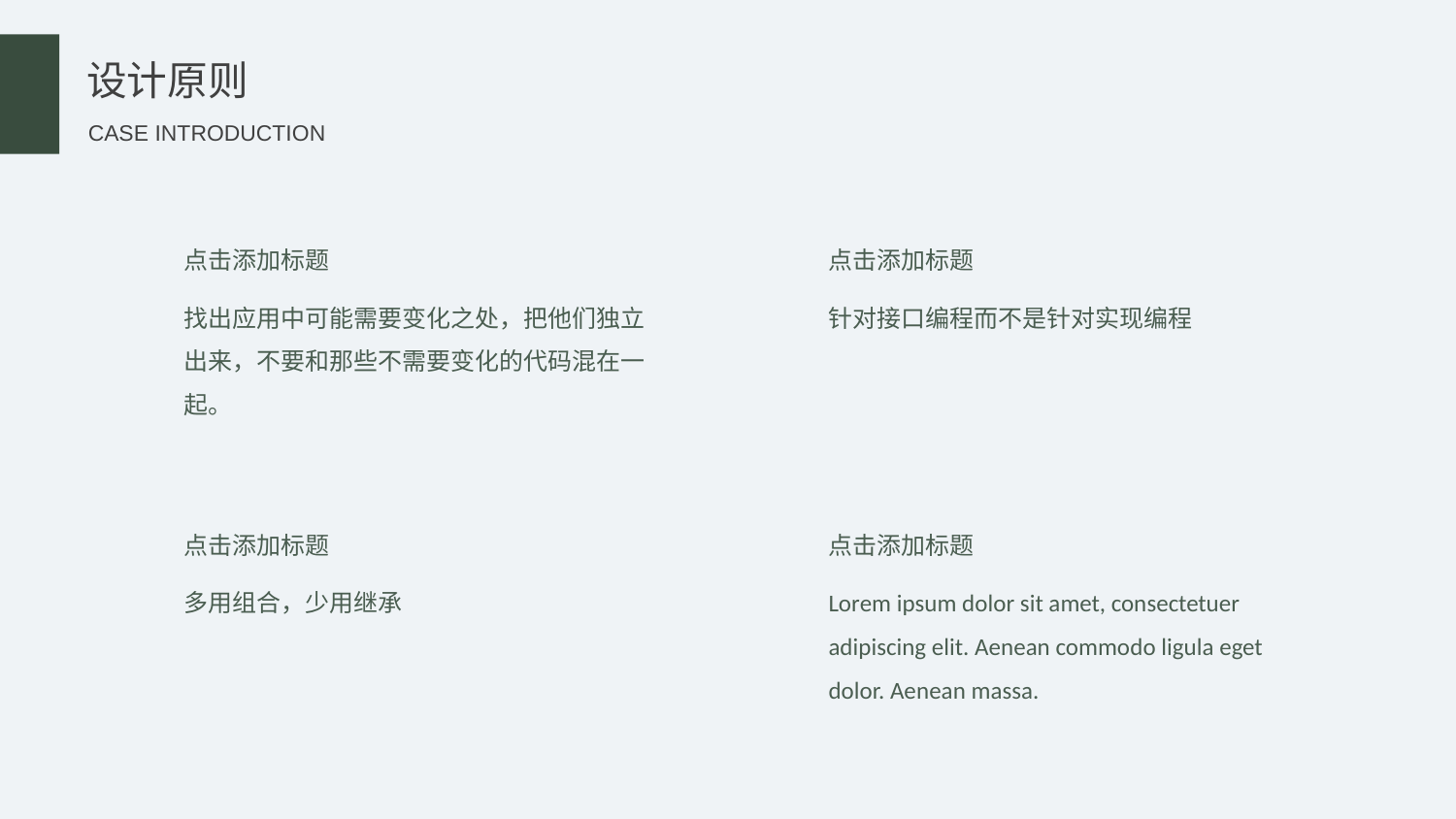

设计原则
CASE INTRODUCTION
点击添加标题
找出应用中可能需要变化之处，把他们独立出来，不要和那些不需要变化的代码混在一起。
点击添加标题
针对接口编程而不是针对实现编程
点击添加标题
点击添加标题
多用组合，少用继承
Lorem ipsum dolor sit amet, consectetuer adipiscing elit. Aenean commodo ligula eget dolor. Aenean massa.